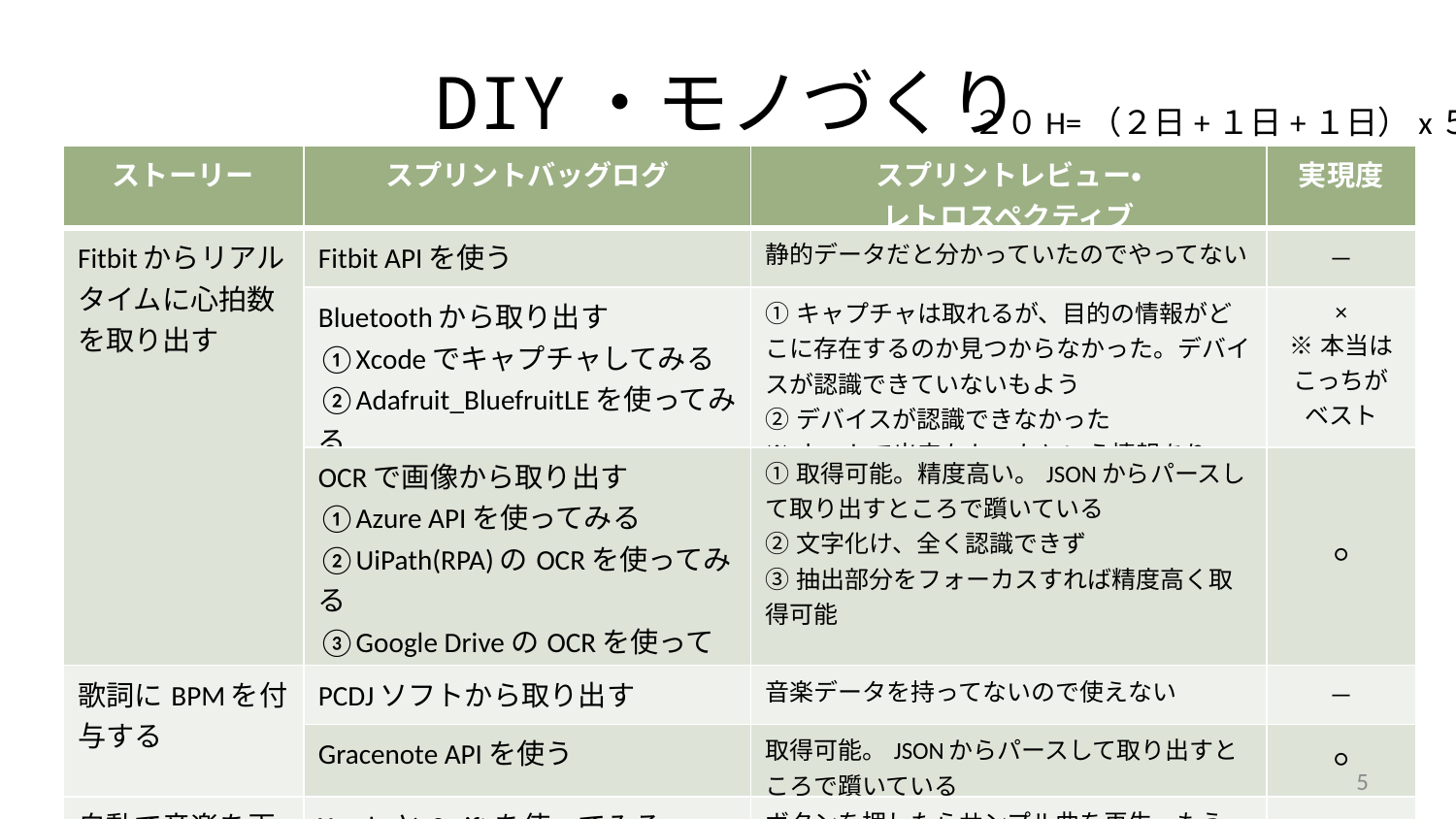

# DIY・モノづくり
２０H=（２日+１日+１日）x５H
| ストーリー | スプリントバッグログ | スプリントレビュー・ レトロスペクティブ | 実現度 |
| --- | --- | --- | --- |
| Fitbitからリアルタイムに心拍数を取り出す | Fitbit APIを使う | 静的データだと分かっていたのでやってない | － |
|  | Bluetoothから取り出す ①Xcodeでキャプチャしてみる ②Adafruit\_BluefruitLEを使ってみる | ①キャプチャは取れるが、目的の情報がどこに存在するのか見つからなかった。デバイスが認識できていないもよう ②デバイスが認識できなかった ※ネットで出来なかったという情報あり | × ※本当はこっちがベスト |
|  | OCRで画像から取り出す ①Azure APIを使ってみる ②UiPath(RPA)のOCRを使ってみる ③Google DriveのOCRを使ってみる | ①取得可能。精度高い。JSONからパースして取り出すところで躓いている ②文字化け、全く認識できず ③抽出部分をフォーカスすれば精度高く取得可能 | ○ |
| 歌詞にBPMを付与する | PCDJソフトから取り出す | 音楽データを持ってないので使えない | － |
|  | Gracenote APIを使う | 取得可能。JSONからパースして取り出すところで躓いている | ○ |
| 自動で音楽を再生する | XcodeとSwiftを使ってみる | ボタンを押したらサンプル曲を再生、もう一度押したら停止する機能だけ出来た | △ |
5